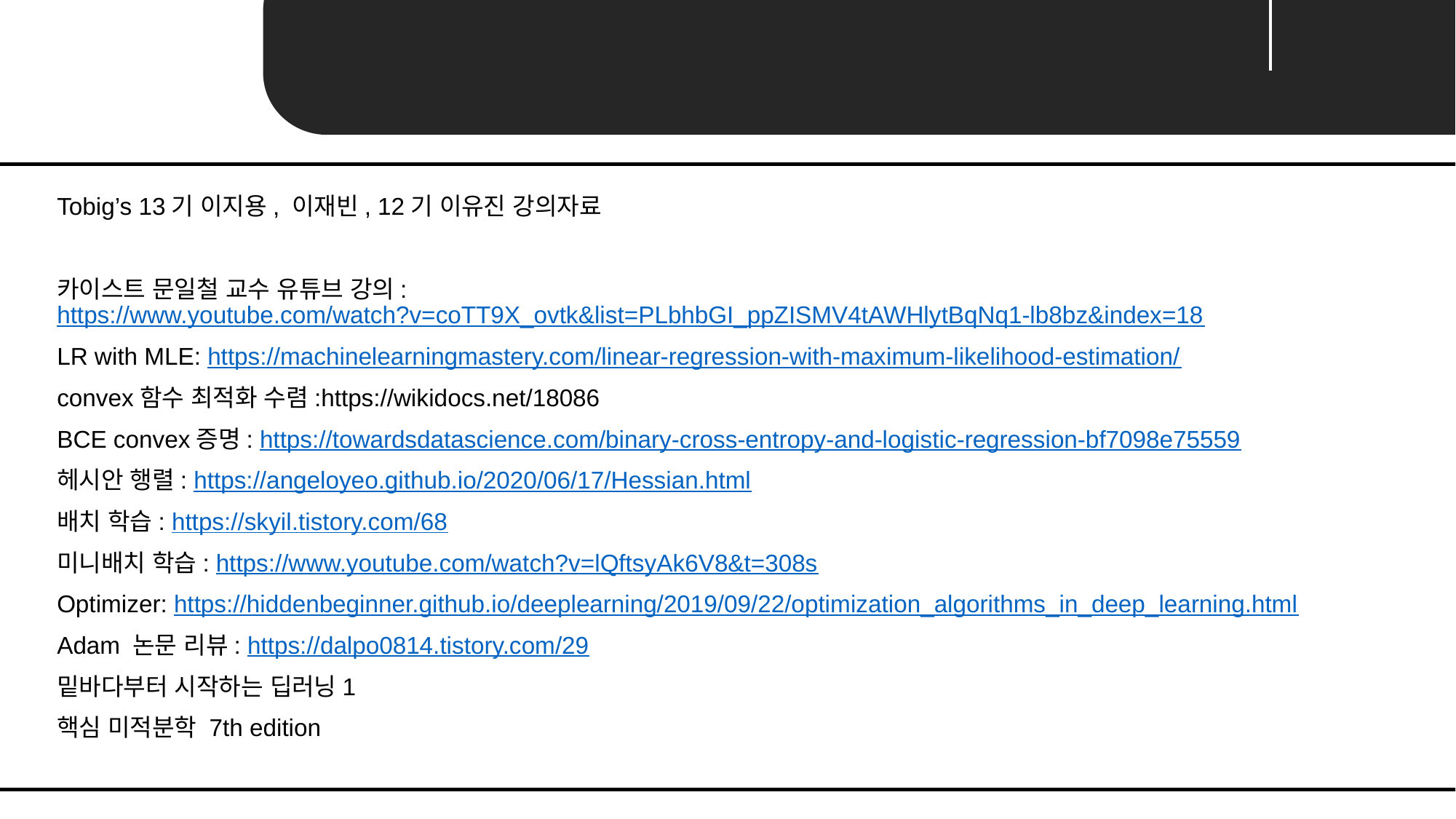

Reference
Tobig’s 13기 이지용, 이재빈, 12기 이유진 강의자료

카이스트 문일철 교수 유튜브 강의:
https://www.youtube.com/watch?v=coTT9X_ovtk&list=PLbhbGI_ppZISMV4tAWHlytBqNq1-lb8bz&index=18
LR with MLE: https://machinelearningmastery.com/linear-regression-with-maximum-likelihood-estimation/
convex함수 최적화 수렴:https://wikidocs.net/18086
BCE convex증명: https://towardsdatascience.com/binary-cross-entropy-and-logistic-regression-bf7098e75559
헤시안 행렬: https://angeloyeo.github.io/2020/06/17/Hessian.html
배치 학습: https://skyil.tistory.com/68
미니배치 학습: https://www.youtube.com/watch?v=lQftsyAk6V8&t=308s
Optimizer: https://hiddenbeginner.github.io/deeplearning/2019/09/22/optimization_algorithms_in_deep_learning.html
Adam 논문 리뷰: https://dalpo0814.tistory.com/29
밑바다부터 시작하는 딥러닝1
핵심 미적분학 7th edition